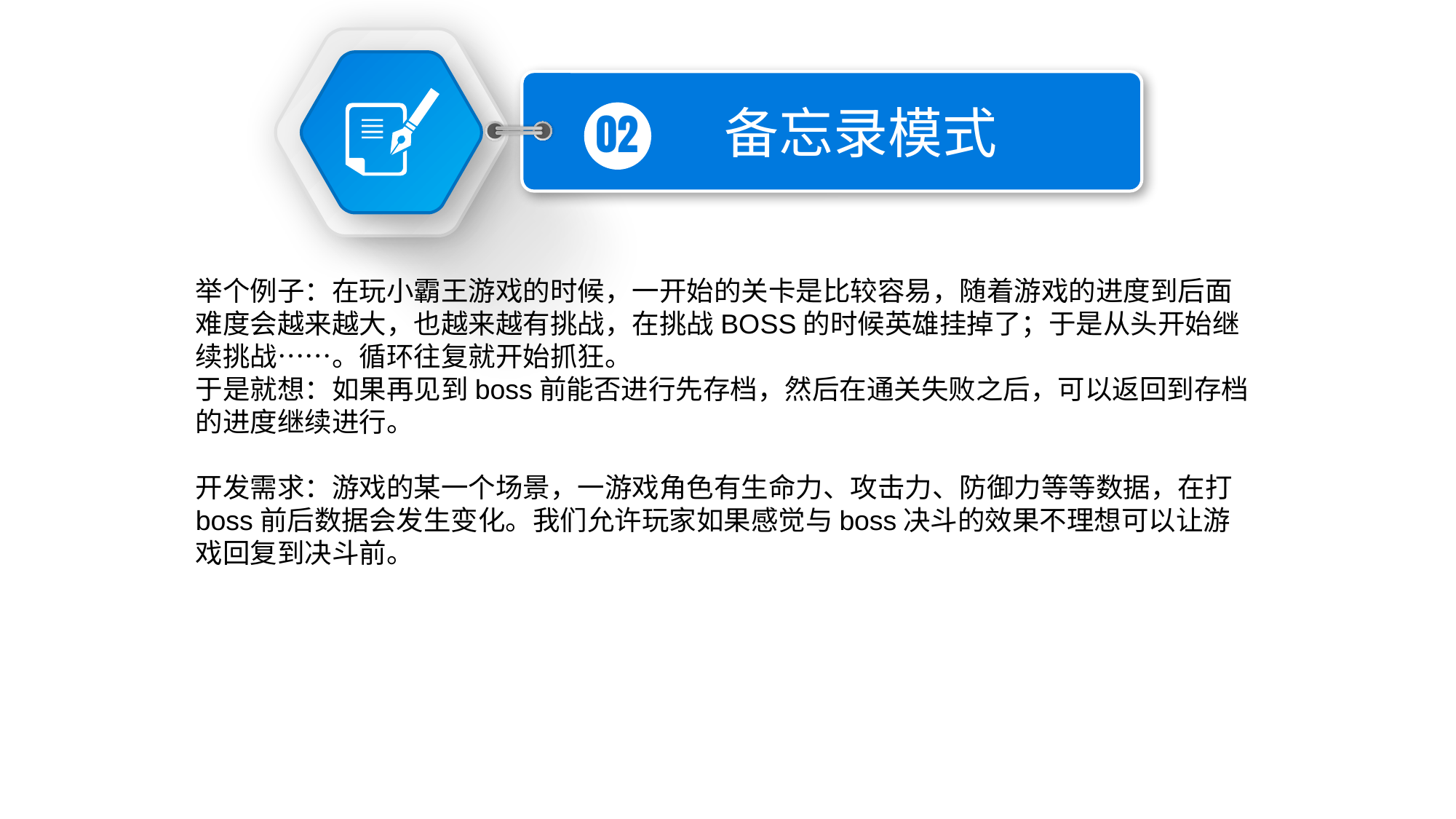

备忘录模式

02

举个例子：在玩小霸王游戏的时候，一开始的关卡是比较容易，随着游戏的进度到后面难度会越来越大，也越来越有挑战，在挑战BOSS的时候英雄挂掉了；于是从头开始继续挑战……。循环往复就开始抓狂。
于是就想：如果再见到boss前能否进行先存档，然后在通关失败之后，可以返回到存档的进度继续进行。

开发需求：游戏的某一个场景，一游戏角色有生命力、攻击力、防御力等等数据，在打boss前后数据会发生变化。我们允许玩家如果感觉与boss决斗的效果不理想可以让游戏回复到决斗前。